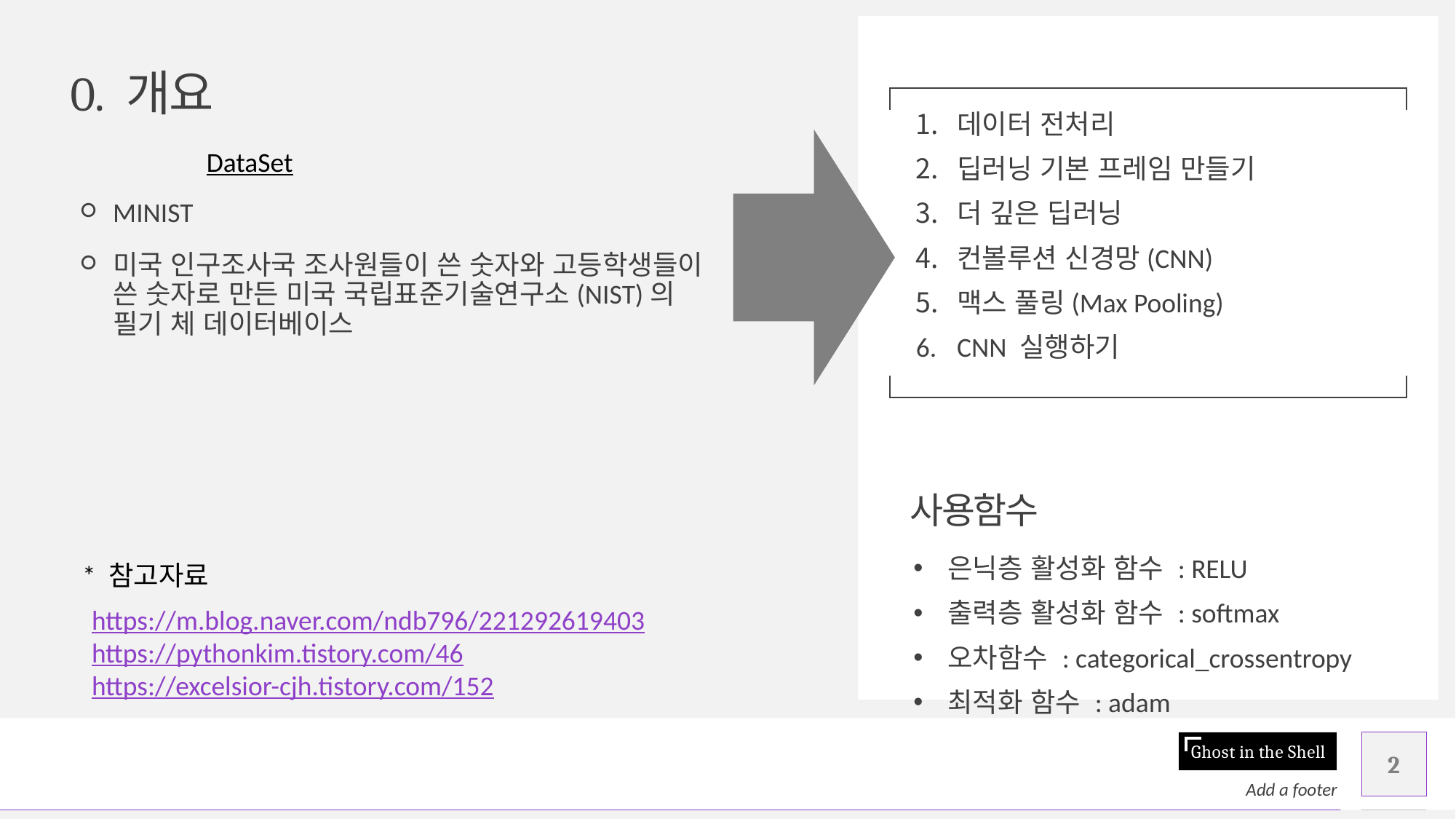

# 사용함수
0. 개요

데이터 전처리
딥러닝 기본 프레임 만들기
더 깊은 딥러닝
컨볼루션 신경망(CNN)
맥스 풀링(Max Pooling)
CNN 실행하기

DataSet

MINIST
미국 인구조사국 조사원들이 쓴 숫자와 고등학생들이 쓴 숫자로 만든 미국 국립표준기술연구소(NIST)의 필기 체 데이터베이스

* 참고자료
은닉층 활성화 함수 : RELU
출력층 활성화 함수 : softmax
오차함수 : categorical_crossentropy
최적화 함수 : adam
https://m.blog.naver.com/ndb796/221292619403
https://pythonkim.tistory.com/46
https://excelsior-cjh.tistory.com/152
2
Add a footer